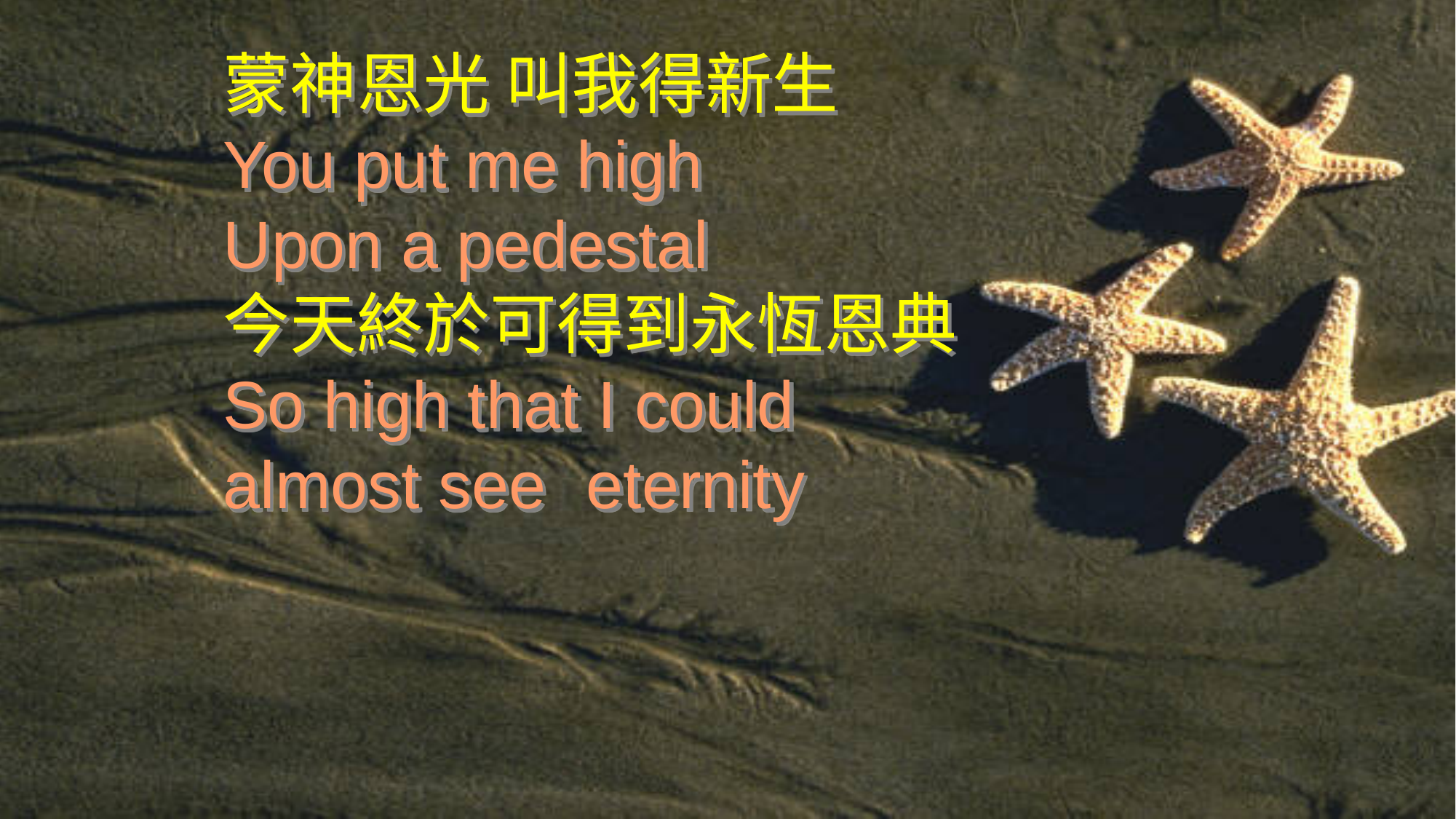

蒙神恩光 叫我得新生
You put me high
Upon a pedestal
今天終於可得到永恆恩典
So high that I could
almost see eternity